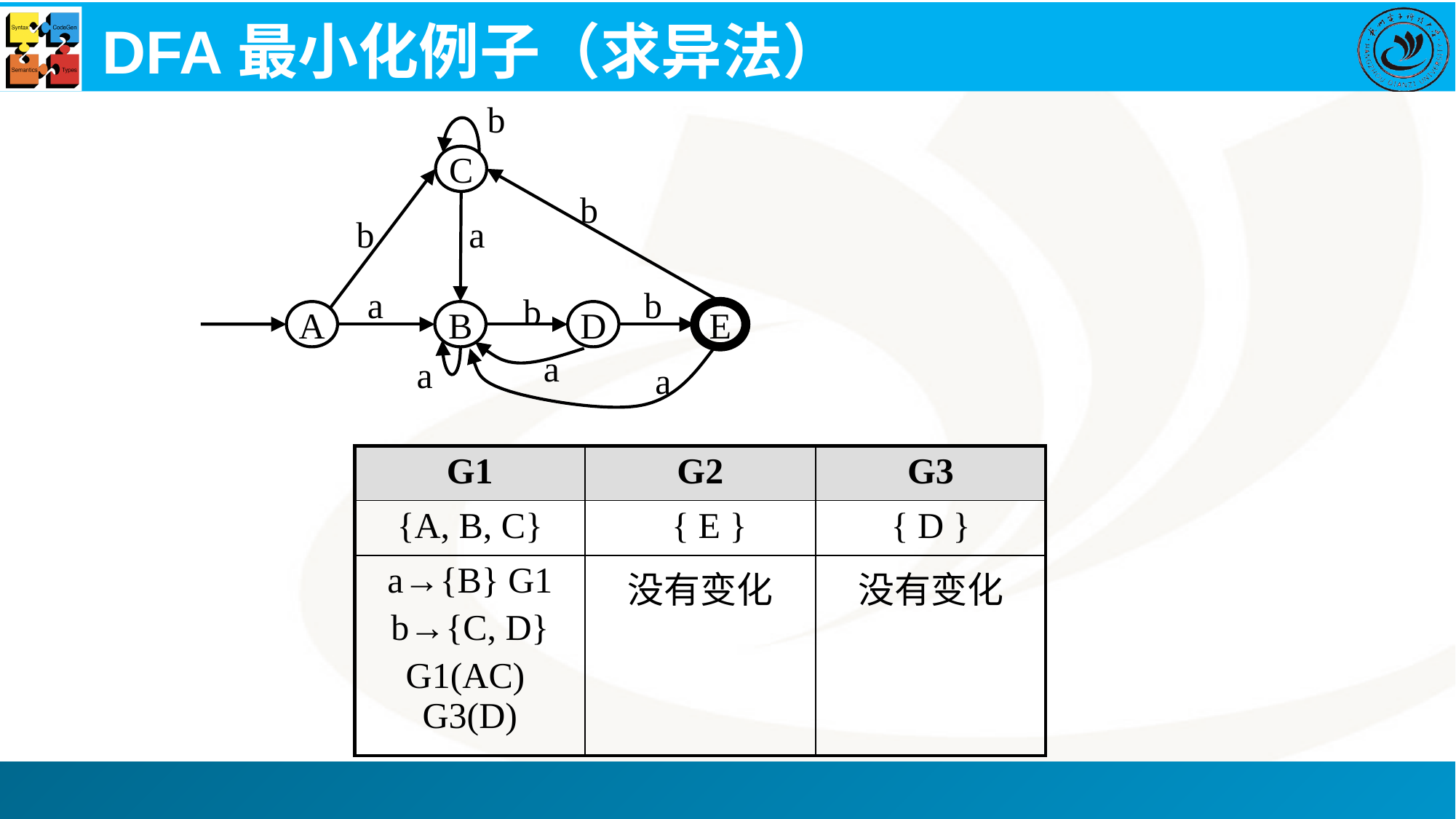

# DFA最小化例子（求异法）
b
C
b
b
a
a
b
b
A
B
D
E
a

a

a
| G1 | G2 | G3 |
| --- | --- | --- |
| {A, B, C} | { E } | { D } |
| a→{B} G1 b→{C, D} G1(AC) G3(D) | 没有变化 | 没有变化 |
67